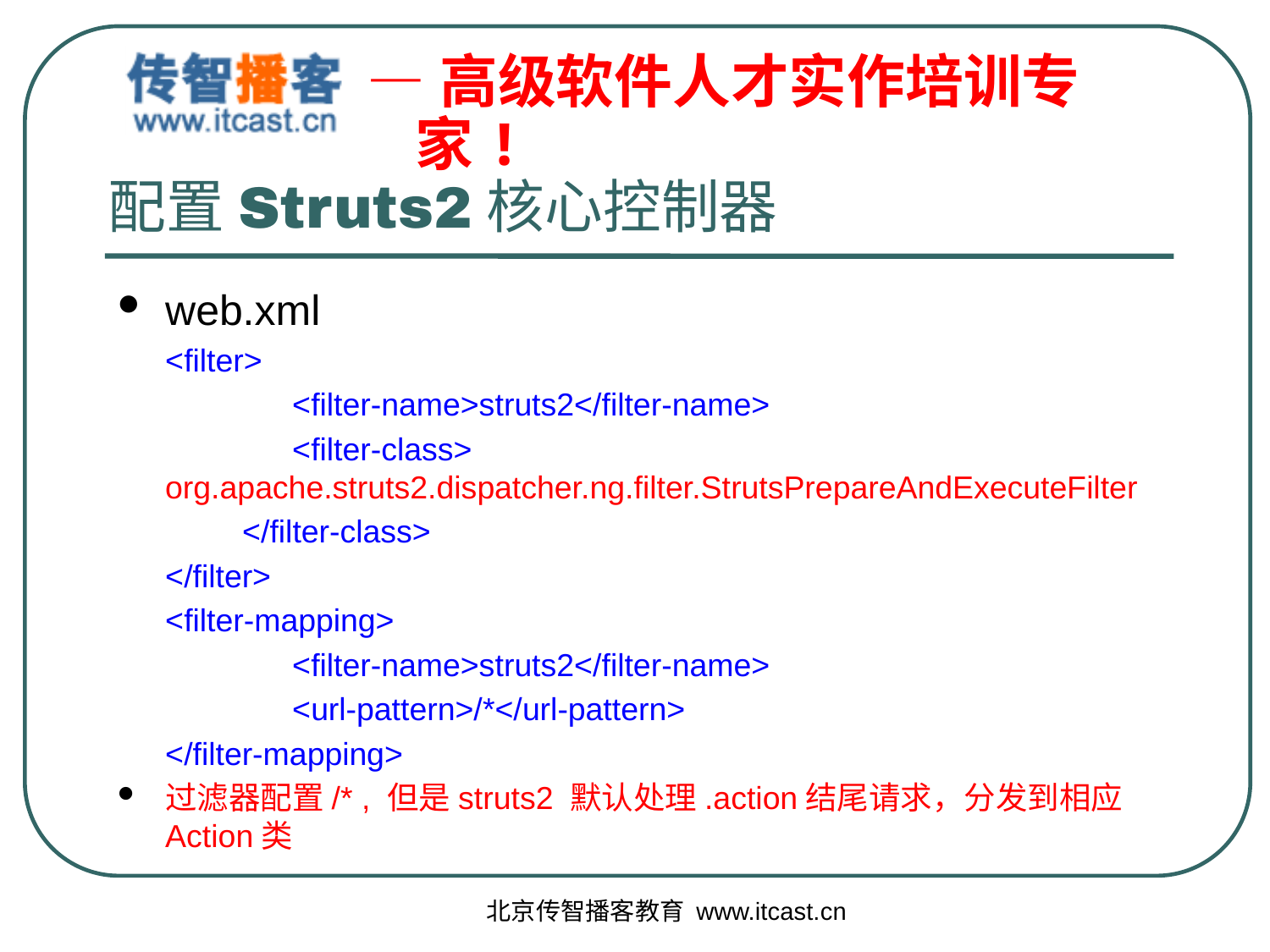

# 配置Struts2核心控制器
web.xml
	<filter>
		<filter-name>struts2</filter-name>
		<filter-class> org.apache.struts2.dispatcher.ng.filter.StrutsPrepareAndExecuteFilter
              </filter-class>
	</filter>
	<filter-mapping>
		<filter-name>struts2</filter-name>
		<url-pattern>/*</url-pattern>
	</filter-mapping>
过滤器配置/* , 但是struts2 默认处理.action结尾请求，分发到相应Action类
北京传智播客教育 www.itcast.cn